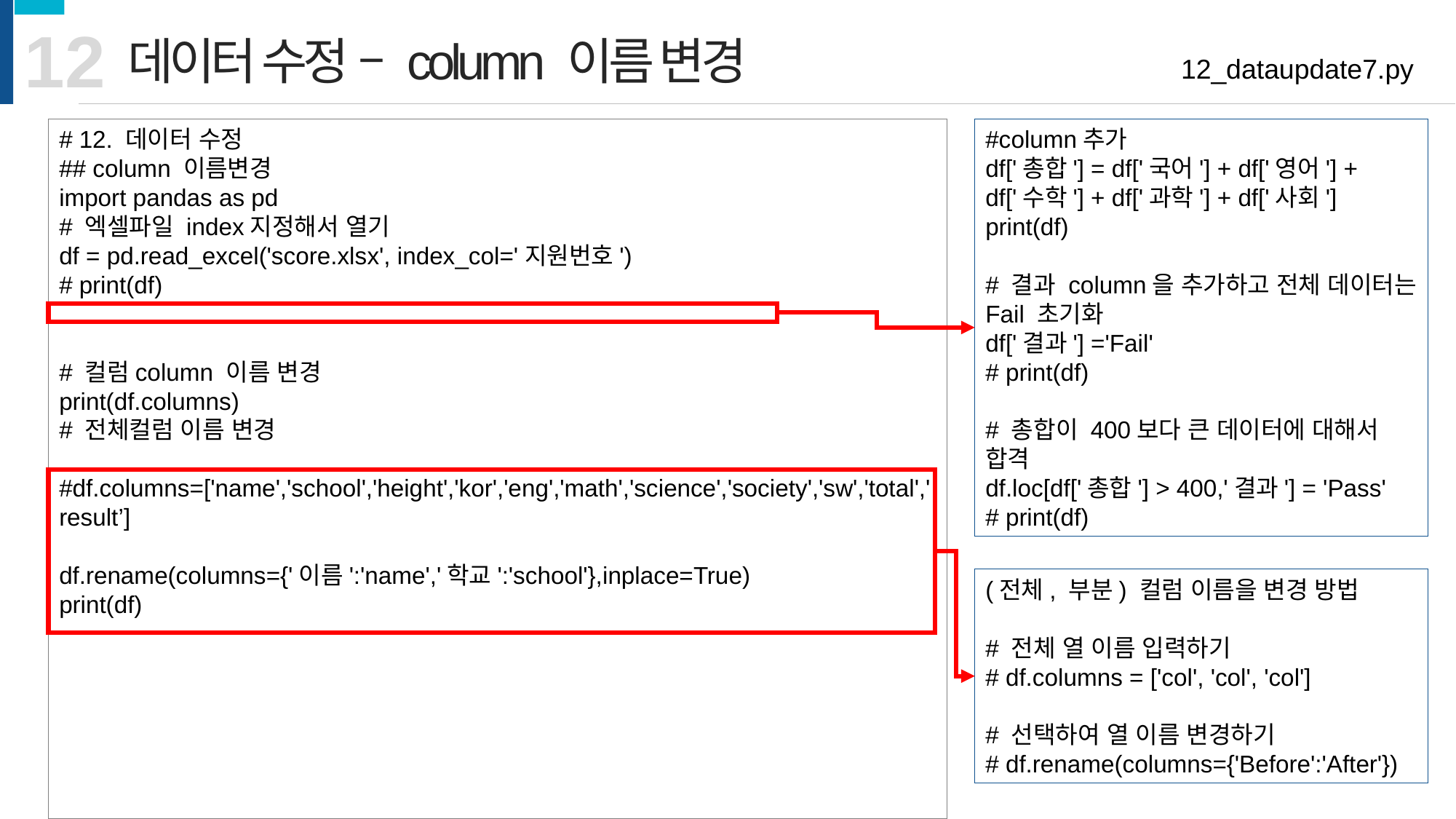

12
데이터 수정 – column 이름 변경
12_dataupdate7.py
# 12. 데이터 수정
## column 이름변경
import pandas as pd
# 엑셀파일 index지정해서 열기
df = pd.read_excel('score.xlsx', index_col='지원번호')
# print(df)

# 컬럼column 이름 변경
print(df.columns)
# 전체컬럼 이름 변경

#df.columns=['name','school','height','kor','eng','math','science','society','sw','total','result’]

df.rename(columns={'이름':'name','학교':'school'},inplace=True)
print(df)

#column추가
df['총합'] = df['국어'] + df['영어'] + df['수학'] + df['과학'] + df['사회']
print(df)

# 결과 column을 추가하고 전체 데이터는 Fail 초기화
df['결과'] ='Fail'
# print(df)

# 총합이 400보다 큰 데이터에 대해서 합격
df.loc[df['총합'] > 400,'결과'] = 'Pass'
# print(df)

(전체, 부분) 컬럼 이름을 변경 방법
# 전체 열 이름 입력하기
# df.columns = ['col', 'col', 'col']

# 선택하여 열 이름 변경하기
# df.rename(columns={'Before':'After'})